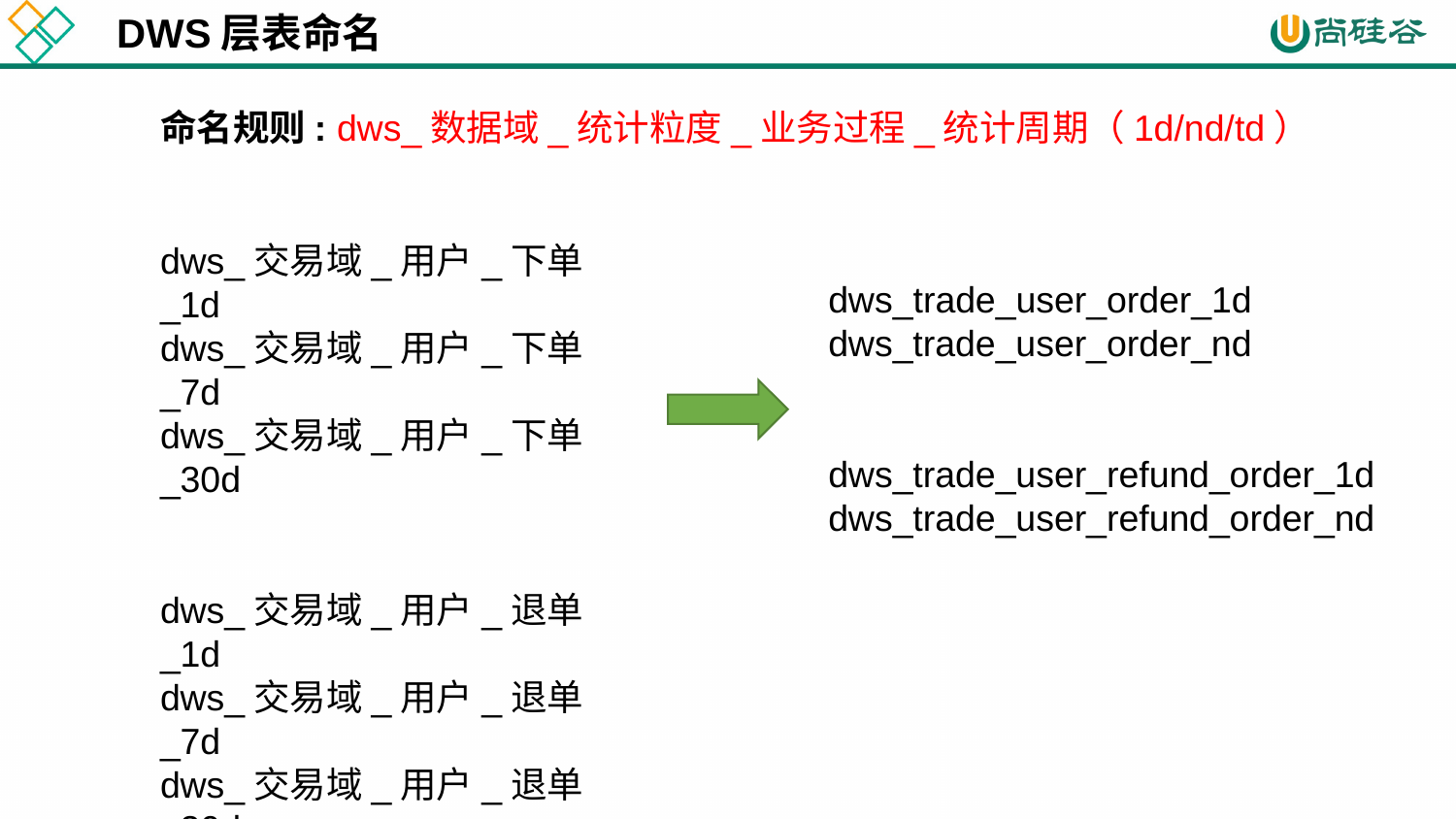

DWS层表命名
命名规则: dws_数据域_统计粒度_业务过程_统计周期（1d/nd/td）
dws_交易域_用户_下单_1d
dws_交易域_用户_下单_7d
dws_交易域_用户_下单_30d

dws_交易域_用户_退单_1d
dws_交易域_用户_退单_7d
dws_交易域_用户_退单_30d

dws_trade_user_order_1d
dws_trade_user_order_nd

dws_trade_user_refund_order_1d
dws_trade_user_refund_order_nd